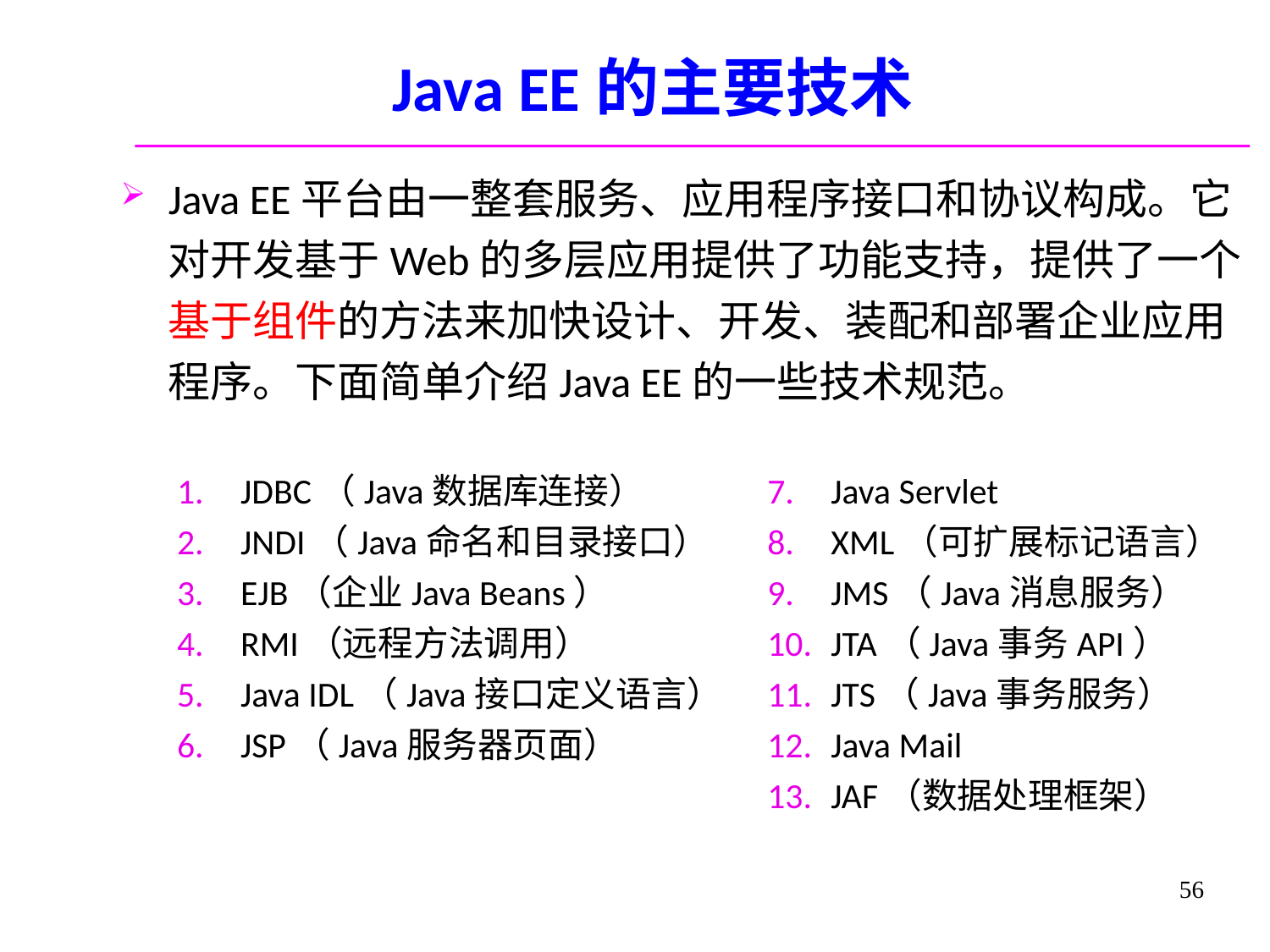

# Java EE的主要技术
Java EE平台由一整套服务、应用程序接口和协议构成。它对开发基于Web的多层应用提供了功能支持，提供了一个基于组件的方法来加快设计、开发、装配和部署企业应用程序。下面简单介绍Java EE的一些技术规范。

JDBC（Java数据库连接）
JNDI（Java命名和目录接口）
EJB（企业Java Beans）
RMI（远程方法调用）
Java IDL（Java接口定义语言）
JSP（Java服务器页面）

Java Servlet
XML（可扩展标记语言）
JMS（Java消息服务）
JTA（Java事务API）
JTS（Java事务服务）
Java Mail
JAF（数据处理框架）
56